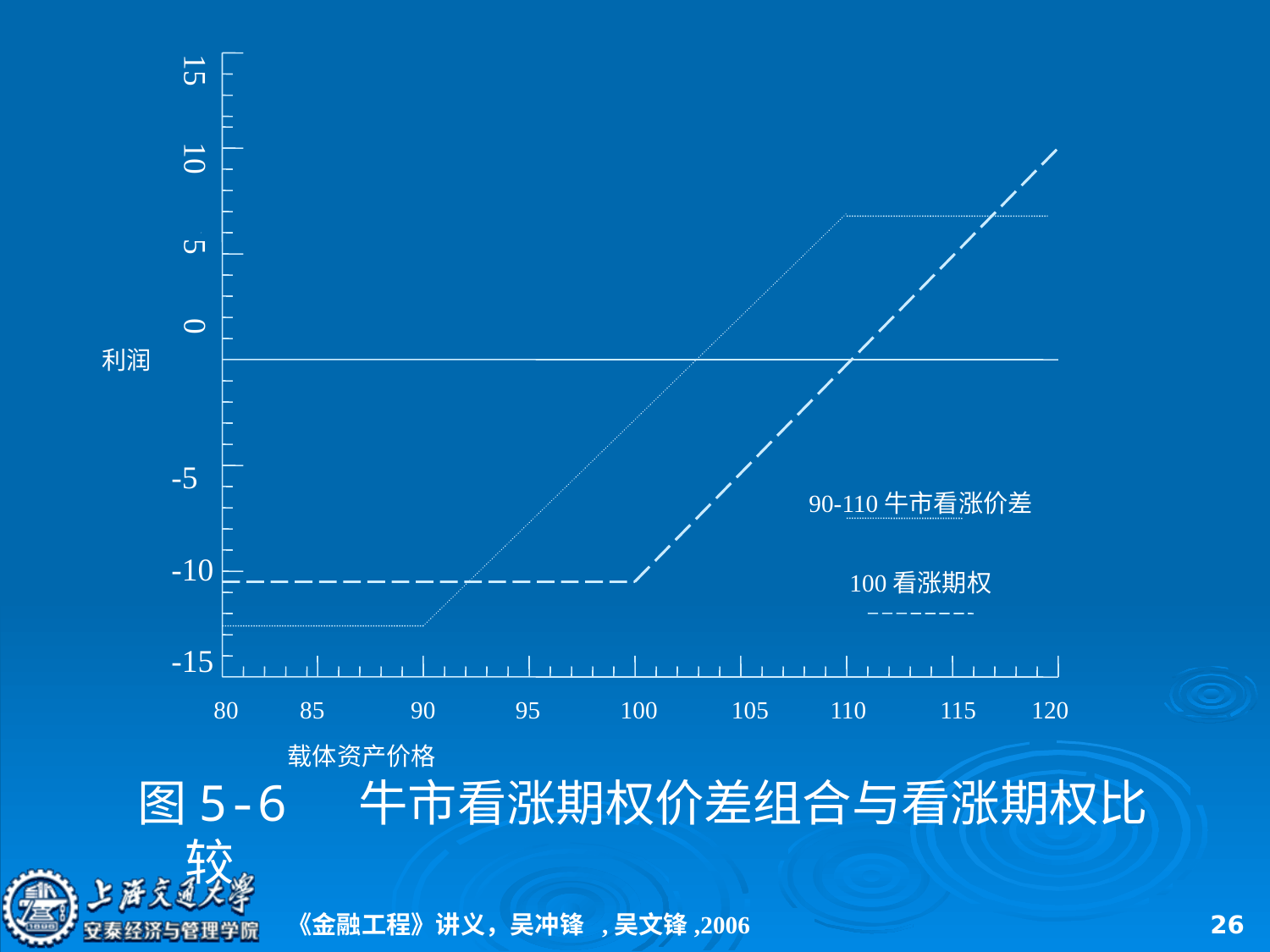

15       10        5        0

利润

-5
-10
-15

90-110牛市看涨价差

100看涨期权

80          85              90             95             100            105          110            115         120
载体资产价格
图5-6  牛市看涨期权价差组合与看涨期权比较